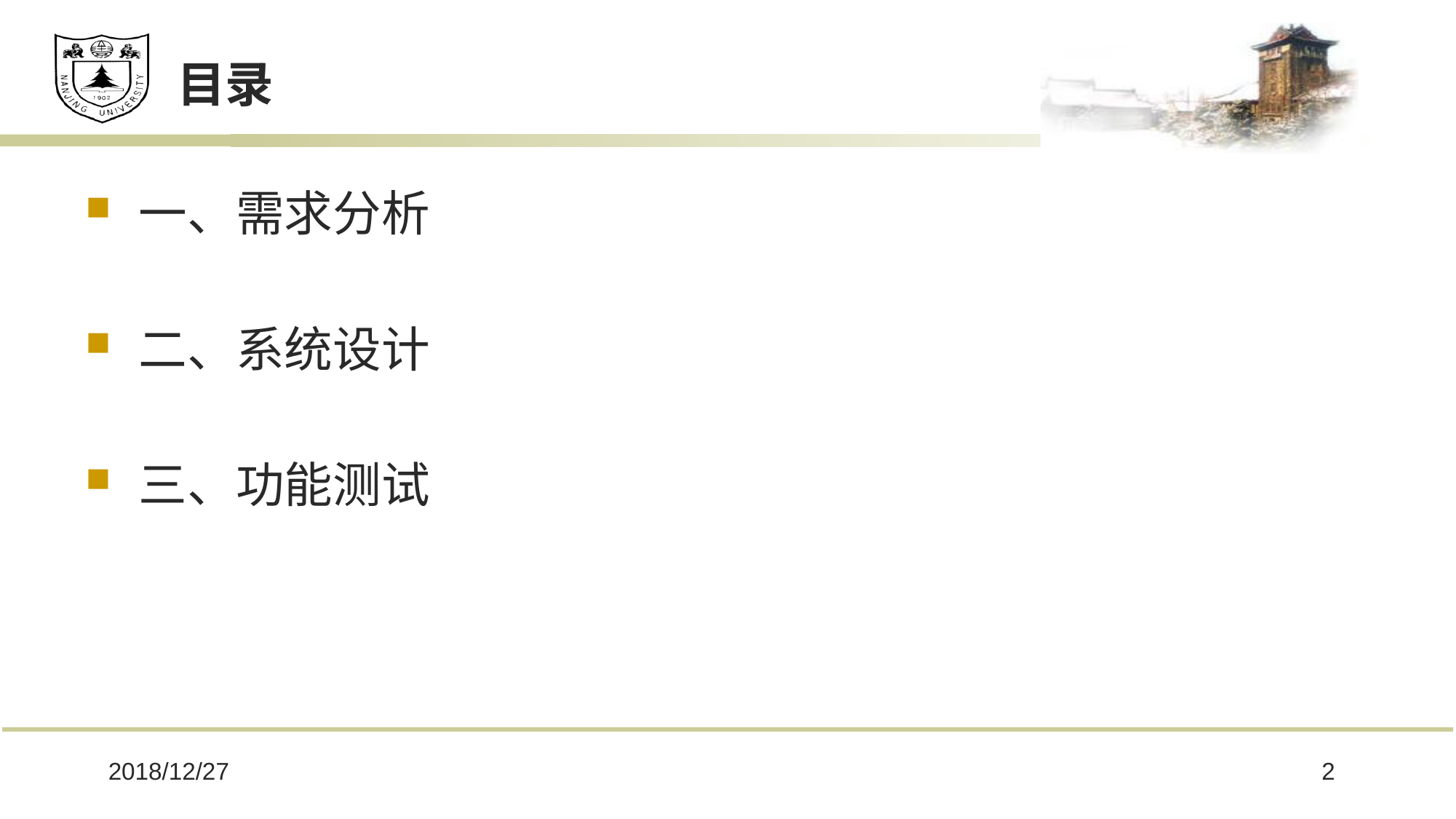

# 目录
一、需求分析

二、系统设计

三、功能测试
2018/12/27
2